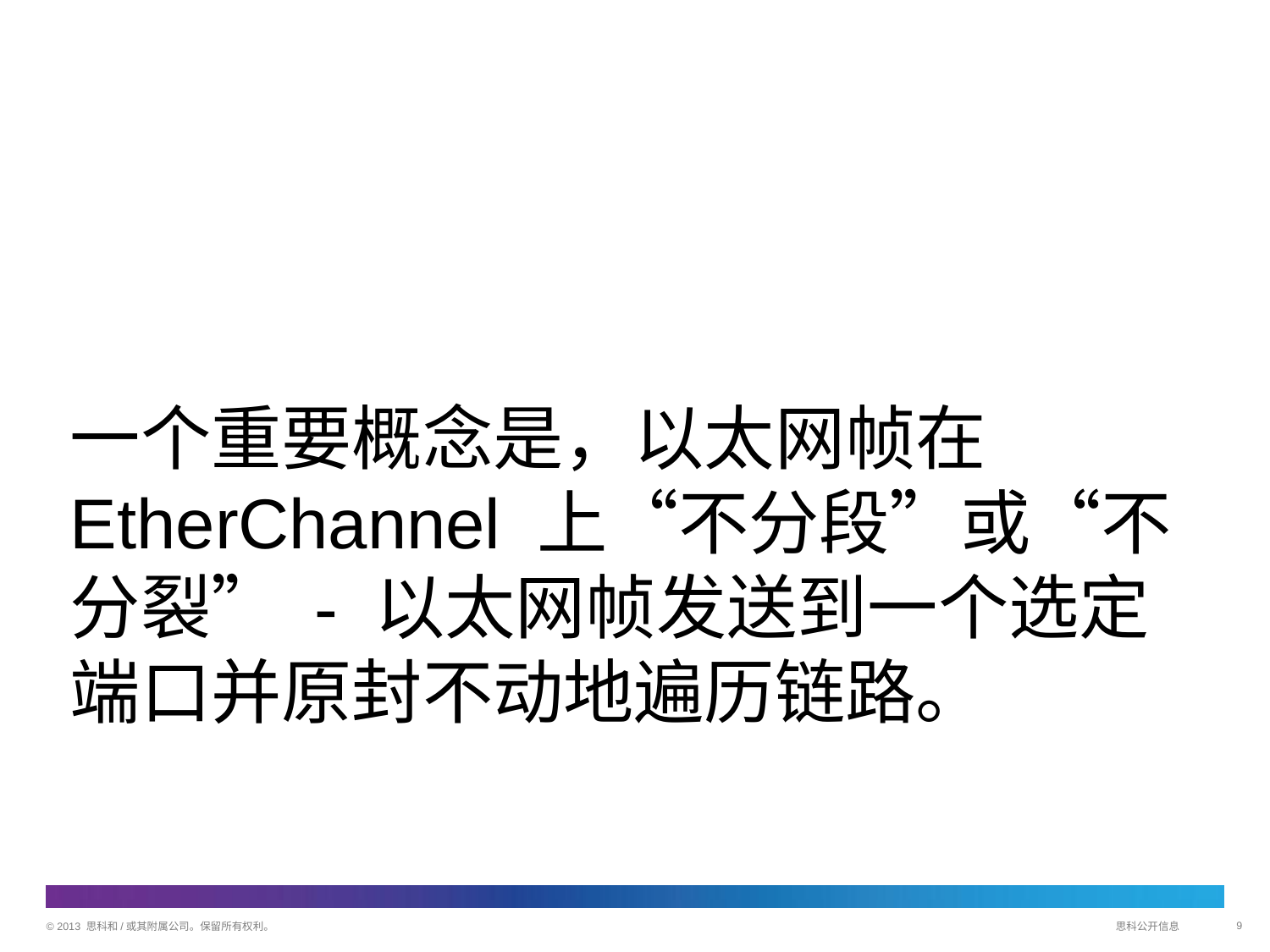

# 一个重要概念是，以太网帧在 EtherChannel 上“不分段”或“不分裂” - 以太网帧发送到一个选定端口并原封不动地遍历链路。